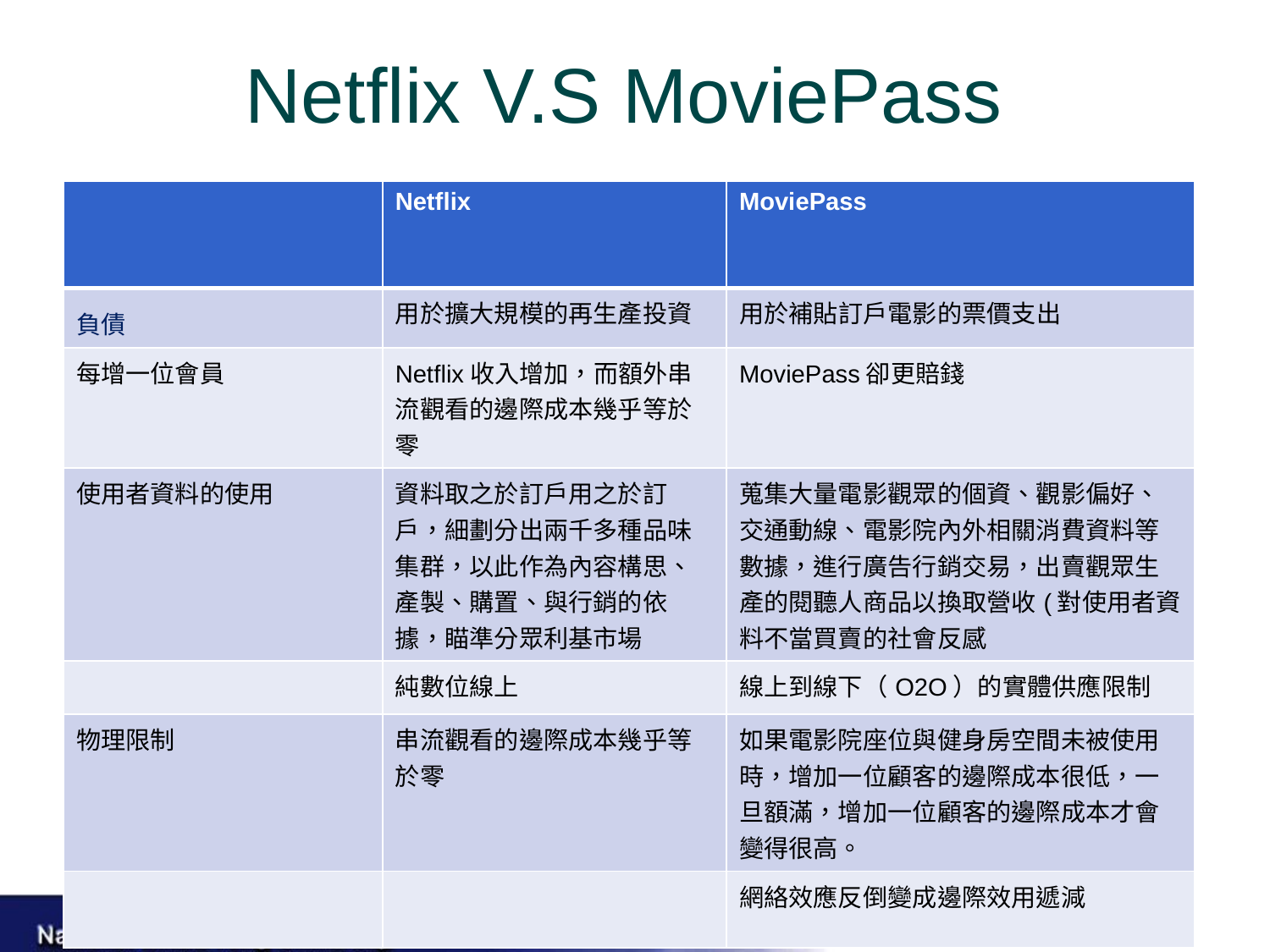

# Netflix V.S MoviePass

|  | Netflix | MoviePass |
| --- | --- | --- |
| 負債 | 用於擴大規模的再生產投資 | 用於補貼訂戶電影的票價支出 |
| 每增一位會員 | Netflix收入增加，而額外串流觀看的邊際成本幾乎等於零 | MoviePass卻更賠錢 |
| 使用者資料的使用 | 資料取之於訂戶用之於訂戶，細劃分出兩千多種品味集群，以此作為內容構思、產製、購置、與行銷的依據，瞄準分眾利基市場 | 蒐集大量電影觀眾的個資、觀影偏好、交通動線、電影院內外相關消費資料等數據，進行廣告行銷交易，出賣觀眾生產的閱聽人商品以換取營收(對使用者資料不當買賣的社會反感 |
|  | 純數位線上 | 線上到線下（O2O）的實體供應限制 |
| 物理限制 | 串流觀看的邊際成本幾乎等於零 | 如果電影院座位與健身房空間未被使用時，增加一位顧客的邊際成本很低，一旦額滿，增加一位顧客的邊際成本才會變得很高。 |
|  |  | 網絡效應反倒變成邊際效用遞減 |
4